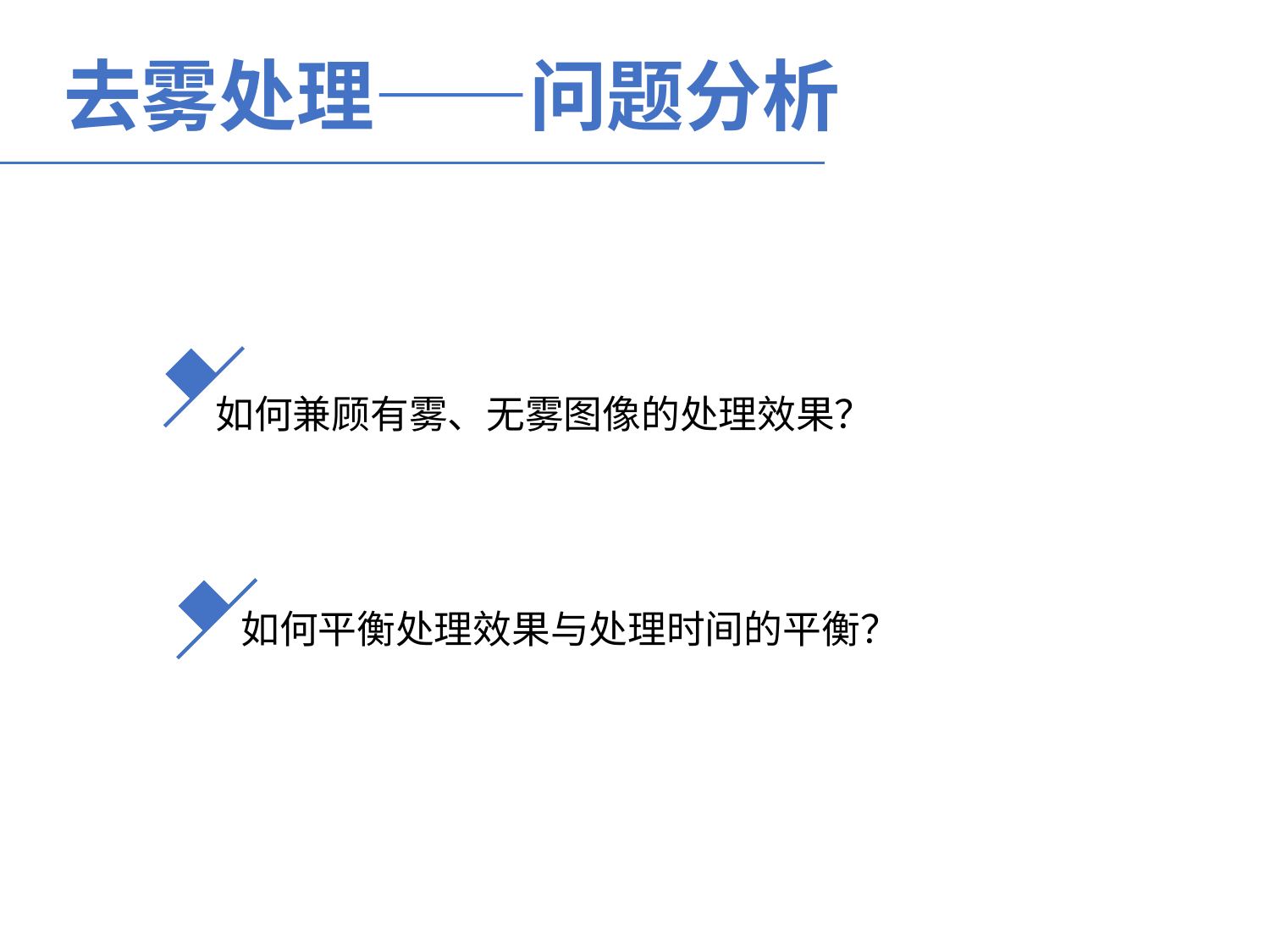

去雾处理——问题分析

如何兼顾有雾、无雾图像的处理效果？

如何平衡处理效果与处理时间的平衡？